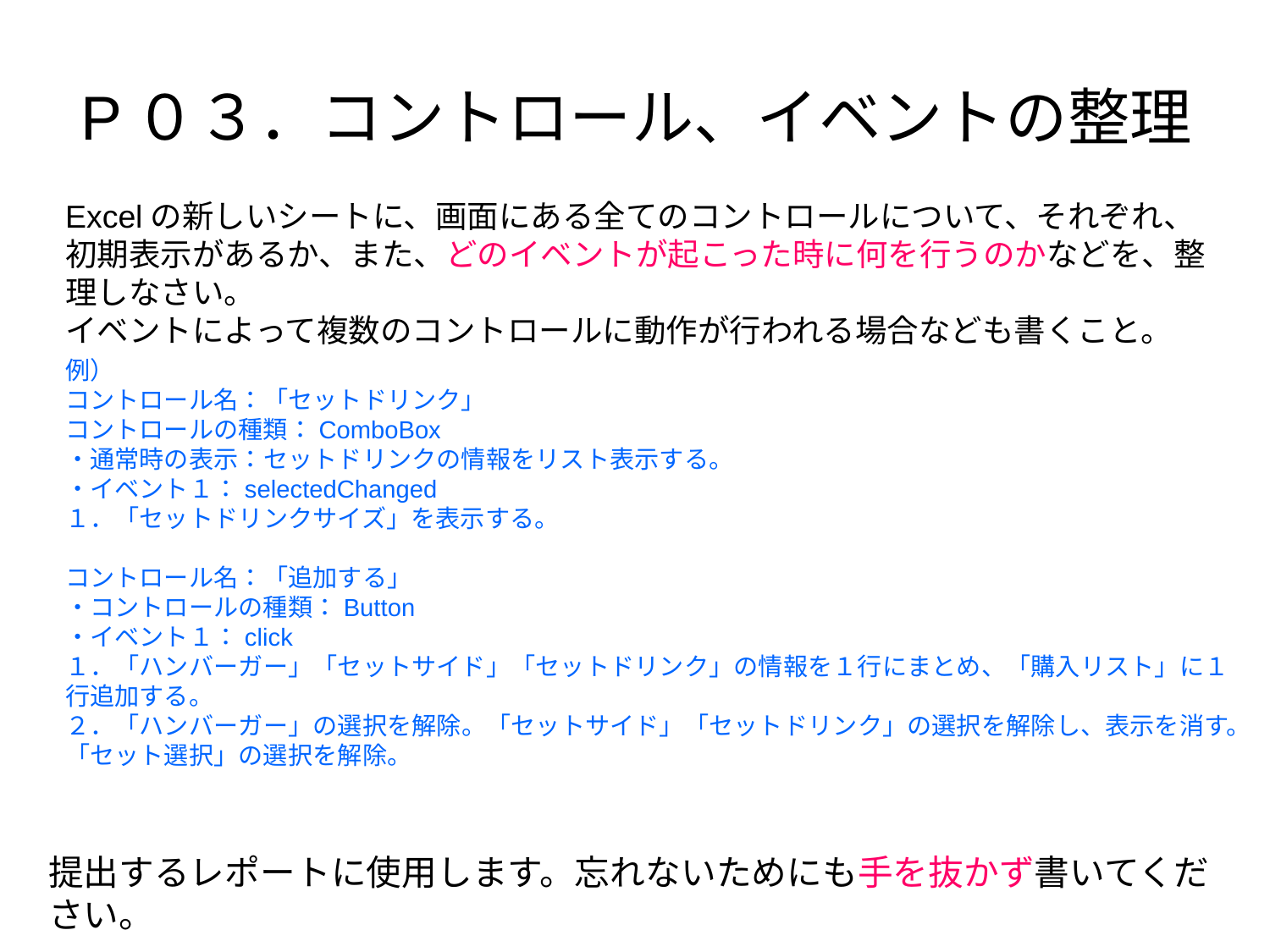

# P０３．コントロール、イベントの整理
Excelの新しいシートに、画面にある全てのコントロールについて、それぞれ、初期表示があるか、また、どのイベントが起こった時に何を行うのかなどを、整理しなさい。
イベントによって複数のコントロールに動作が行われる場合なども書くこと。
例）
コントロール名：「セットドリンク」
コントロールの種類：ComboBox
・通常時の表示：セットドリンクの情報をリスト表示する。
・イベント１：selectedChanged
１．「セットドリンクサイズ」を表示する。

コントロール名：「追加する」
・コントロールの種類：Button
・イベント１：click
１．「ハンバーガー」「セットサイド」「セットドリンク」の情報を１行にまとめ、「購入リスト」に１行追加する。
２．「ハンバーガー」の選択を解除。「セットサイド」「セットドリンク」の選択を解除し、表示を消す。「セット選択」の選択を解除。
提出するレポートに使用します。忘れないためにも手を抜かず書いてください。